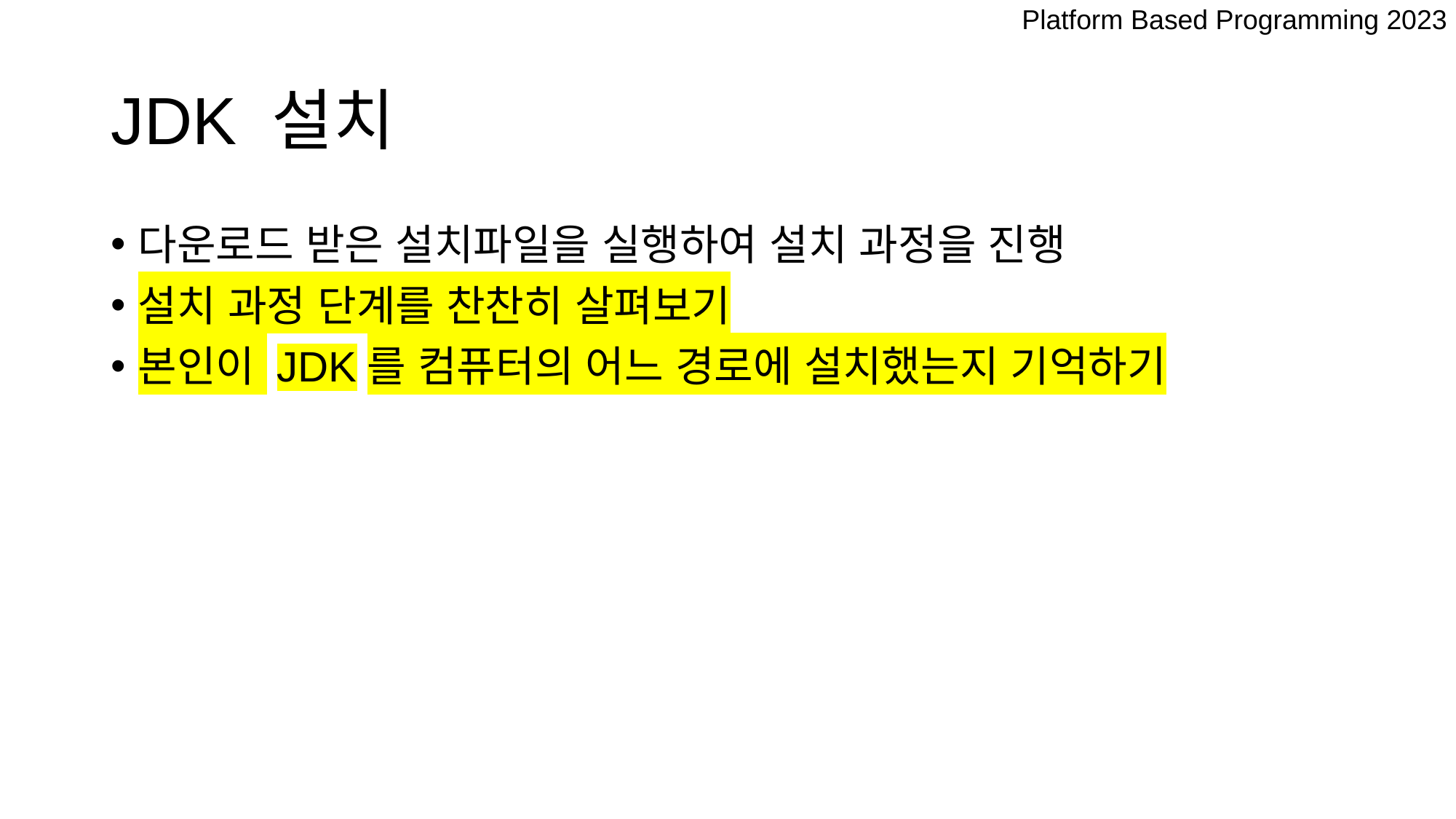

Platform Based Programming 2023
# JDK 설치
다운로드 받은 설치파일을 실행하여 설치 과정을 진행
설치 과정 단계를 찬찬히 살펴보기
본인이 JDK를 컴퓨터의 어느 경로에 설치했는지 기억하기